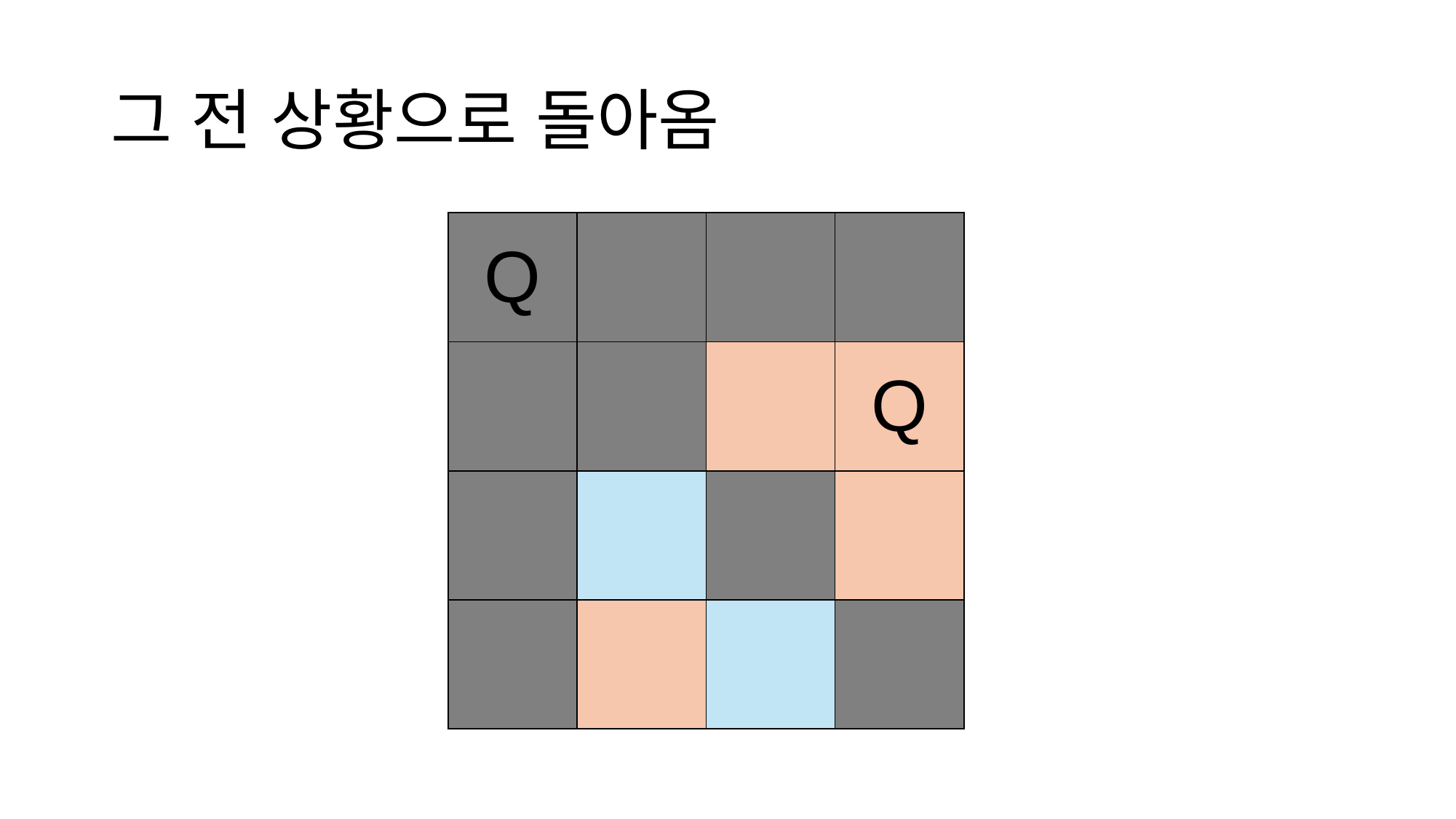

# 그 전 상황으로 돌아옴
| Q |  |  |  |
| --- | --- | --- | --- |
|  |  |  | Q |
|  |  |  |  |
|  |  |  |  |